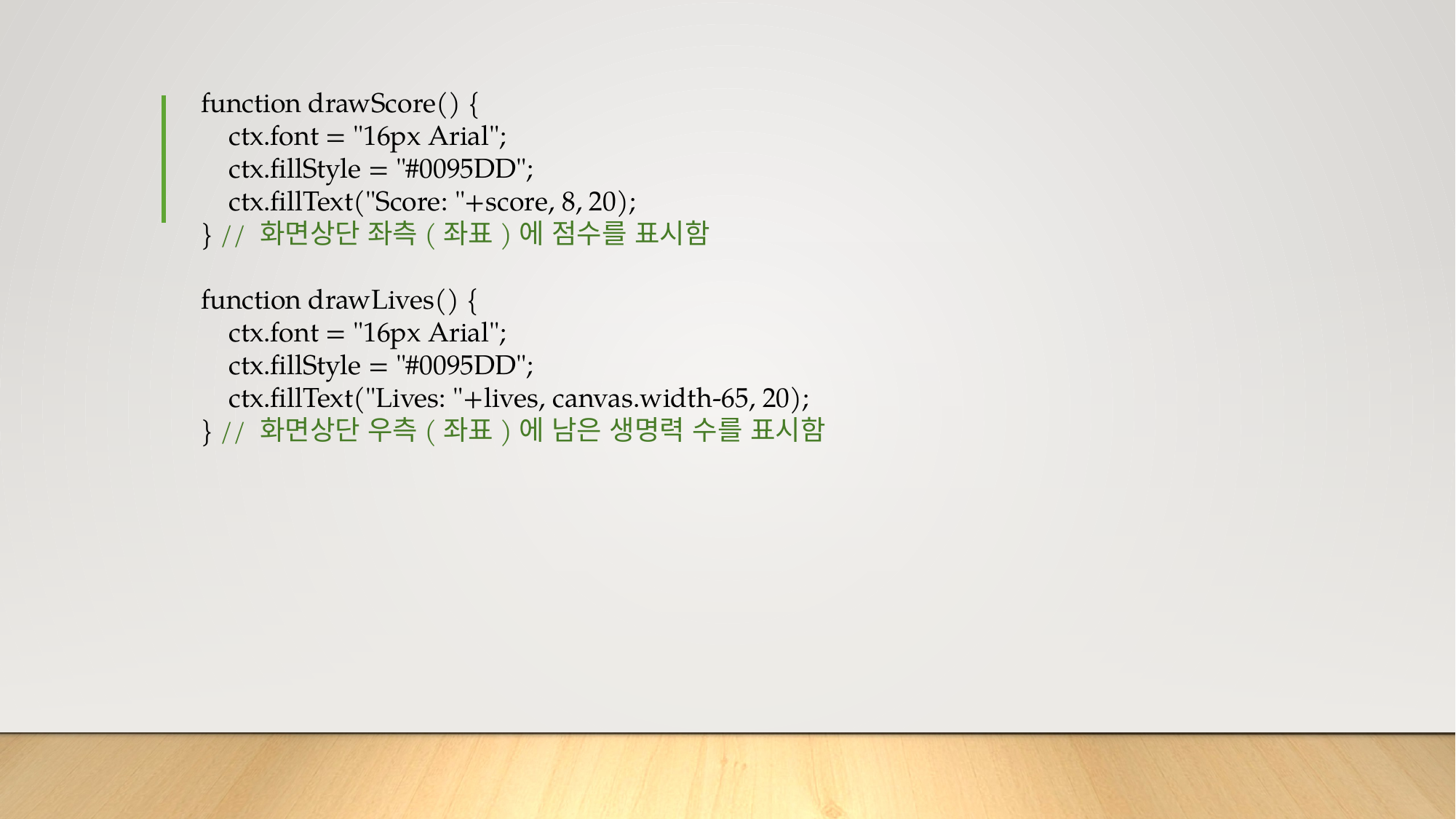

function drawScore() {
    ctx.font = "16px Arial";
    ctx.fillStyle = "#0095DD";
    ctx.fillText("Score: "+score, 8, 20);
} // 화면상단 좌측(좌표)에 점수를 표시함

function drawLives() {
    ctx.font = "16px Arial";
    ctx.fillStyle = "#0095DD";
    ctx.fillText("Lives: "+lives, canvas.width-65, 20);
} // 화면상단 우측(좌표)에 남은 생명력 수를 표시함